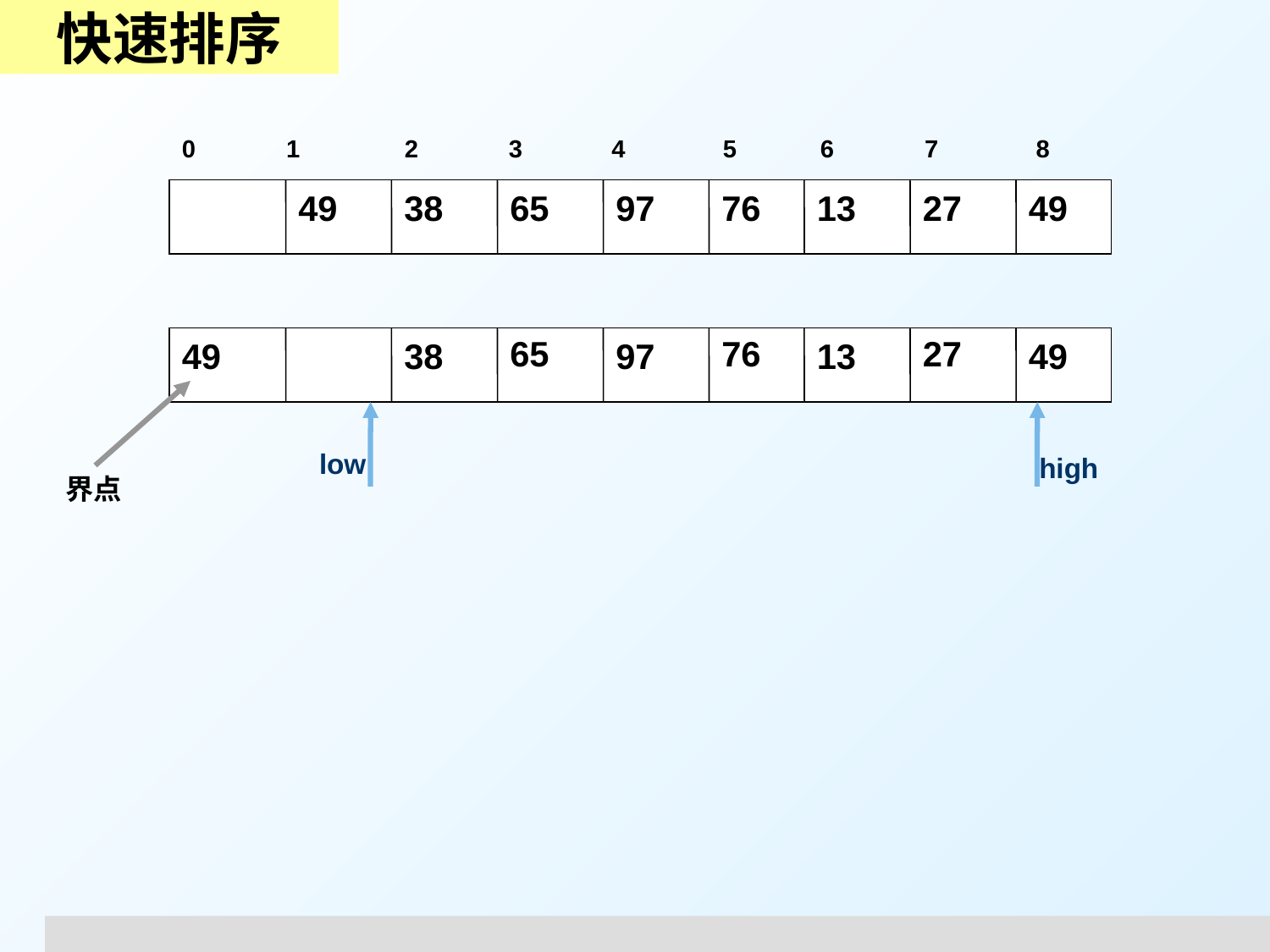

快速排序
0             1               2             3	       4              5            6             7              8

49
38
65
97
76
13
27
49
65
76
27

49
38
97
13
49

low

high
界点